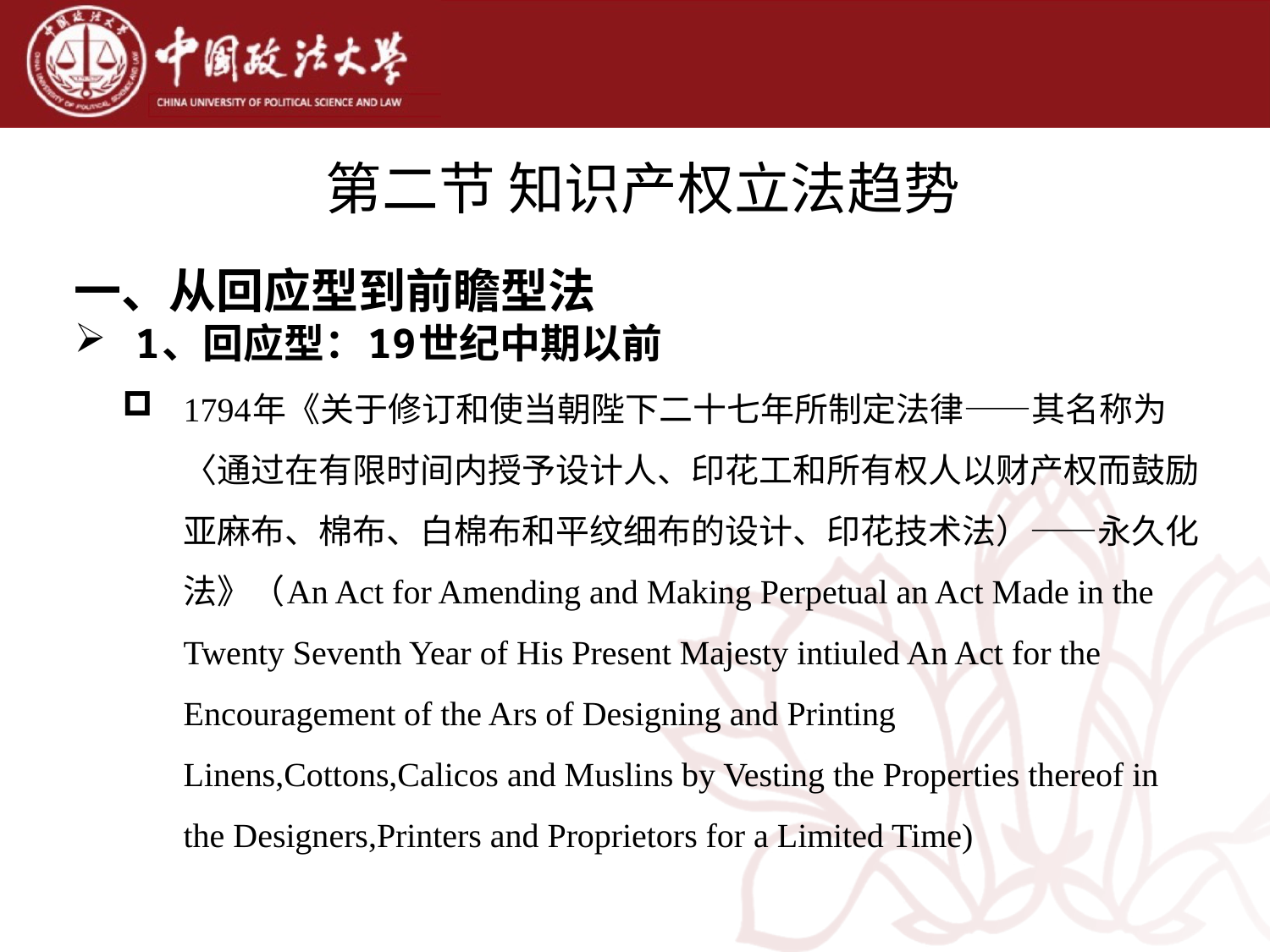

# 第二节 知识产权立法趋势
一、从回应型到前瞻型法
1、回应型：19世纪中期以前
1794年《关于修订和使当朝陛下二十七年所制定法律——其名称为〈通过在有限时间内授予设计人、印花工和所有权人以财产权而鼓励亚麻布、棉布、白棉布和平纹细布的设计、印花技术法）——永久化法》（An Act for Amending and Making Perpetual an Act Made in the Twenty Seventh Year of His Present Majesty intiuled An Act for the Encouragement of the Ars of Designing and Printing Linens,Cottons,Calicos and Muslins by Vesting the Properties thereof in the Designers,Printers and Proprietors for a Limited Time)